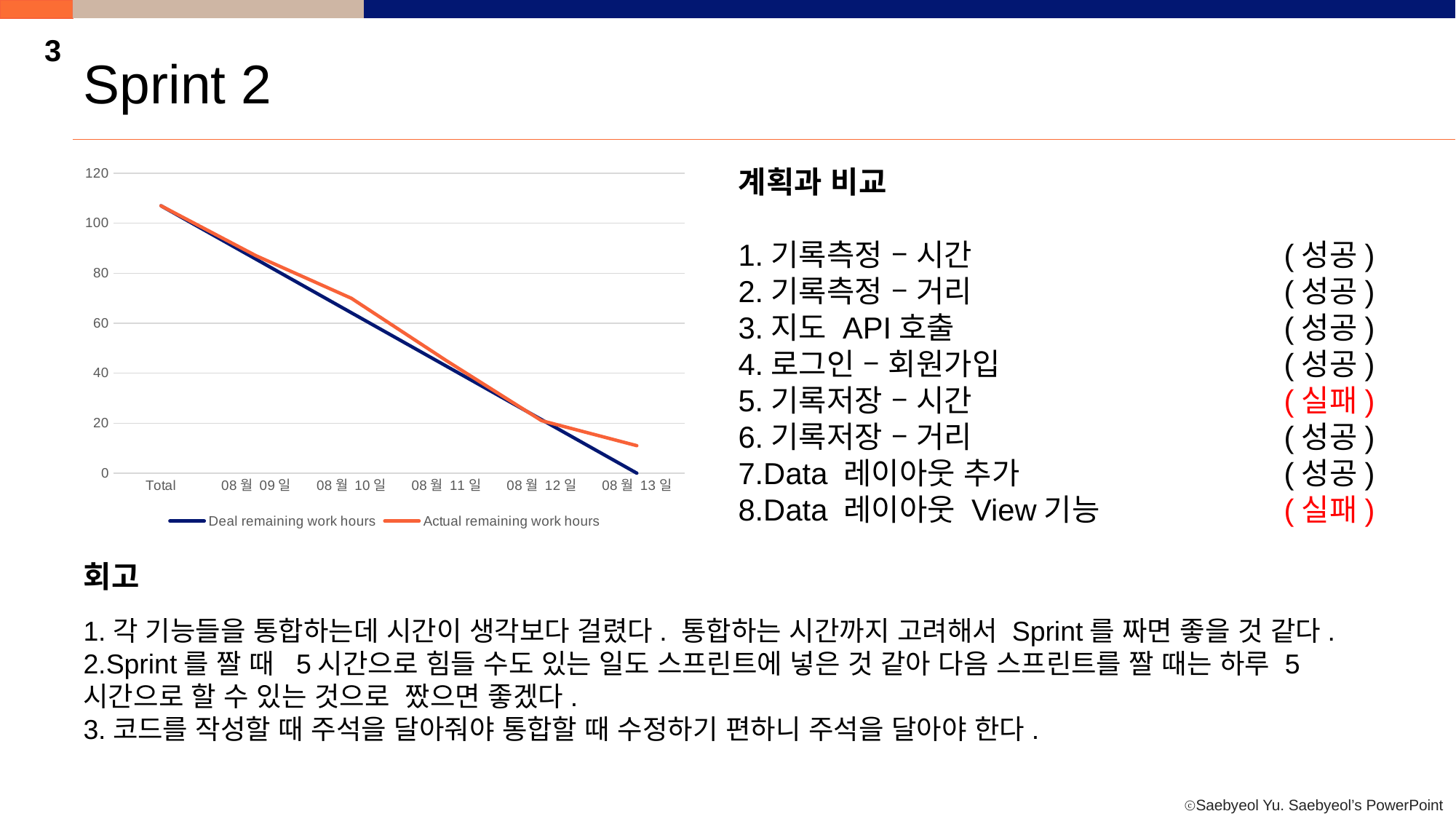

3
Sprint 2
계획과 비교

1.기록측정 – 시간			(성공)
2.기록측정 – 거리			(성공)
3.지도 API호출				(성공)
4.로그인 – 회원가입			(성공)
5.기록저장 – 시간			(실패)
6.기록저장 – 거리			(성공)
7.Data 레이아웃 추가			(성공)
8.Data 레이아웃 View기능		(실패)

### Chart

| Category | Deal remaining work hours | Actual remaining work hours |
|---|---|---|
| Total | 107.0 | 107.0 |
| 08월 09일 | 85.6 | 87.0 |
| 08월 10일 | 64.19999999999999 | 70.0 |
| 08월 11일 | 42.79999999999999 | 45.0 |
| 08월 12일 | 21.39999999999999 | 21.0 |
| 08월 13일 | 0.0 | 11.0 |
회고

1.각 기능들을 통합하는데 시간이 생각보다 걸렸다. 통합하는 시간까지 고려해서 Sprint를 짜면 좋을 것 같다.
2.Sprint를 짤 때  5시간으로 힘들 수도 있는 일도 스프린트에 넣은 것 같아 다음 스프린트를 짤 때는 하루 5시간으로 할 수 있는 것으로  짰으면 좋겠다.
3.코드를 작성할 때 주석을 달아줘야 통합할 때 수정하기 편하니 주석을 달아야 한다.